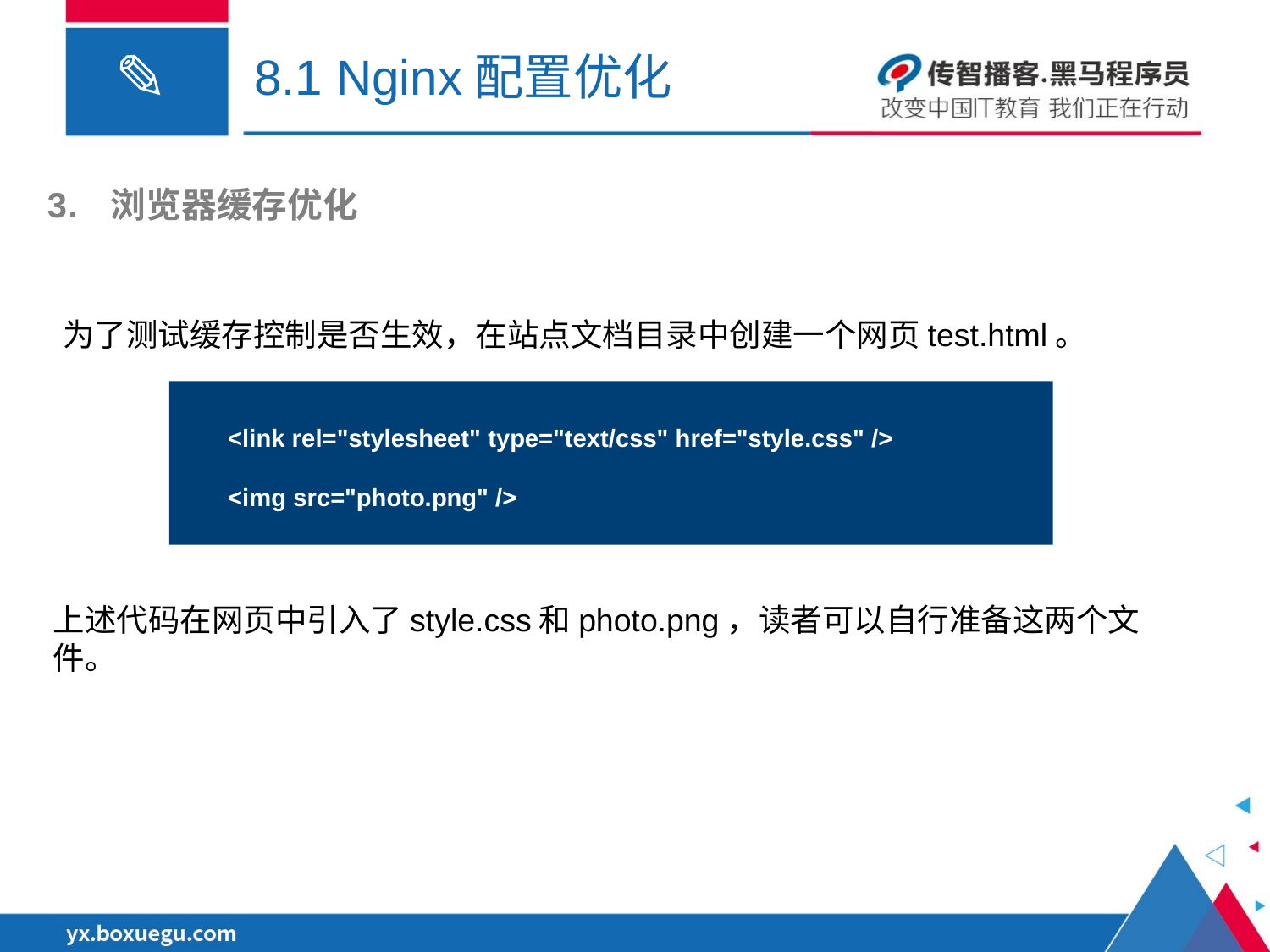

# 8.1 Nginx配置优化
浏览器缓存优化
为了测试缓存控制是否生效，在站点文档目录中创建一个网页test.html。

<link rel="stylesheet" type="text/css" href="style.css" />
<img src="photo.png" />
上述代码在网页中引入了style.css和photo.png，读者可以自行准备这两个文件。